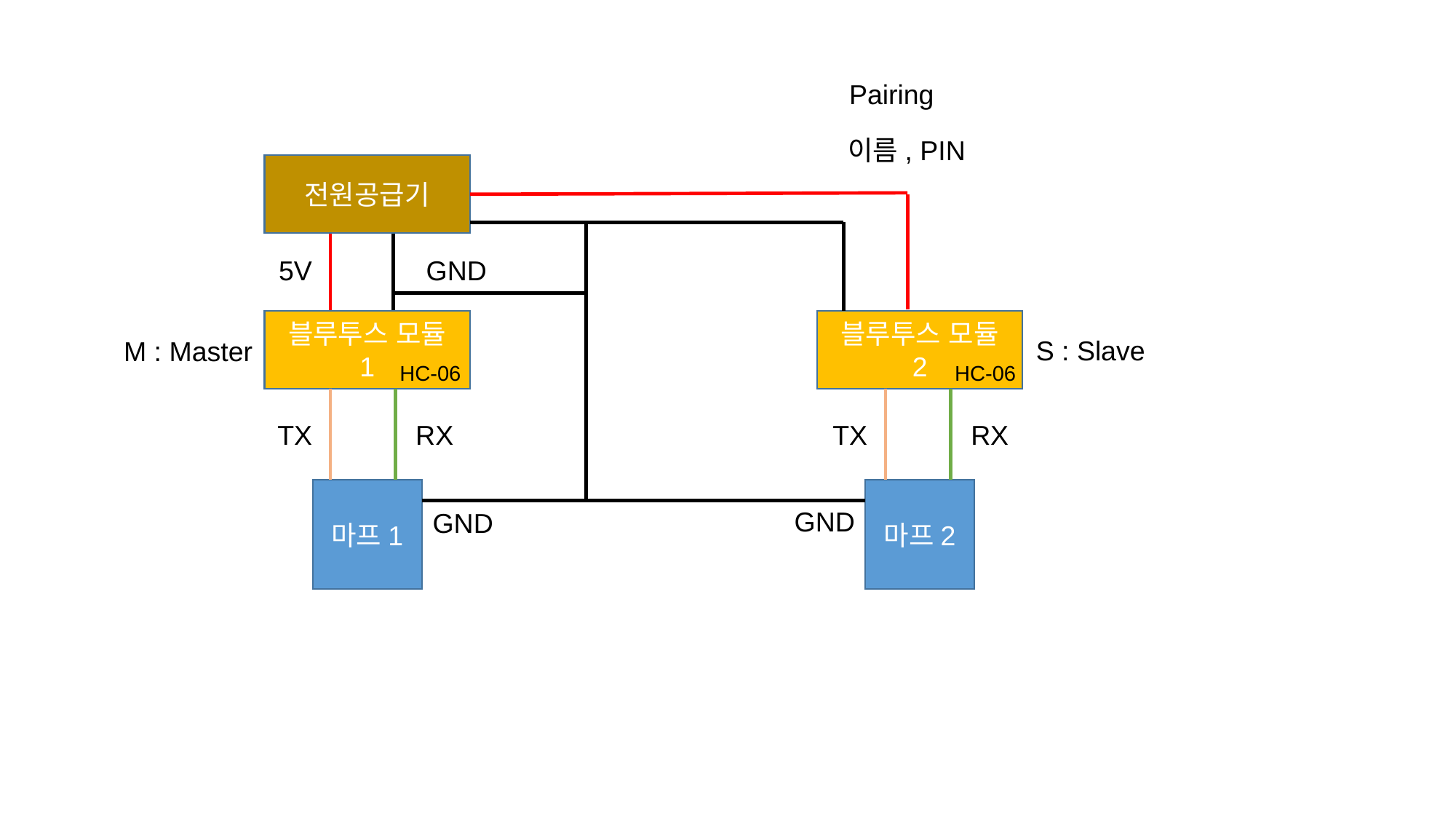

Pairing
이름, PIN
전원공급기
5V
GND
블루투스 모듈 1
블루투스 모듈 2
S : Slave
M : Master
HC-06
HC-06
TX
RX
TX
RX
마프1
마프2
GND
GND